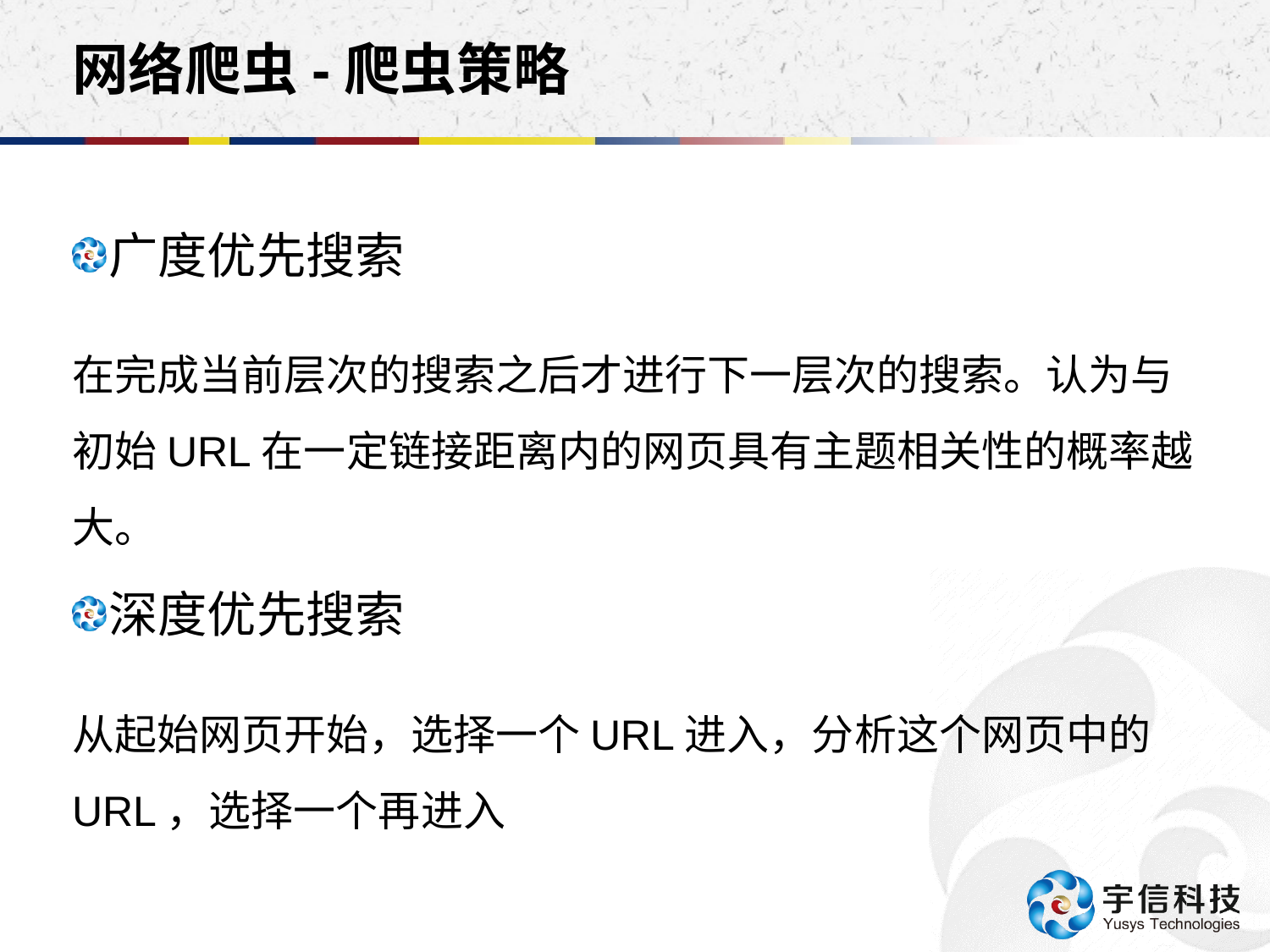

# 网络爬虫-爬虫策略
广度优先搜索
在完成当前层次的搜索之后才进行下一层次的搜索。认为与初始URL在一定链接距离内的网页具有主题相关性的概率越大。
深度优先搜索
从起始网页开始，选择一个URL进入，分析这个网页中的URL，选择一个再进入